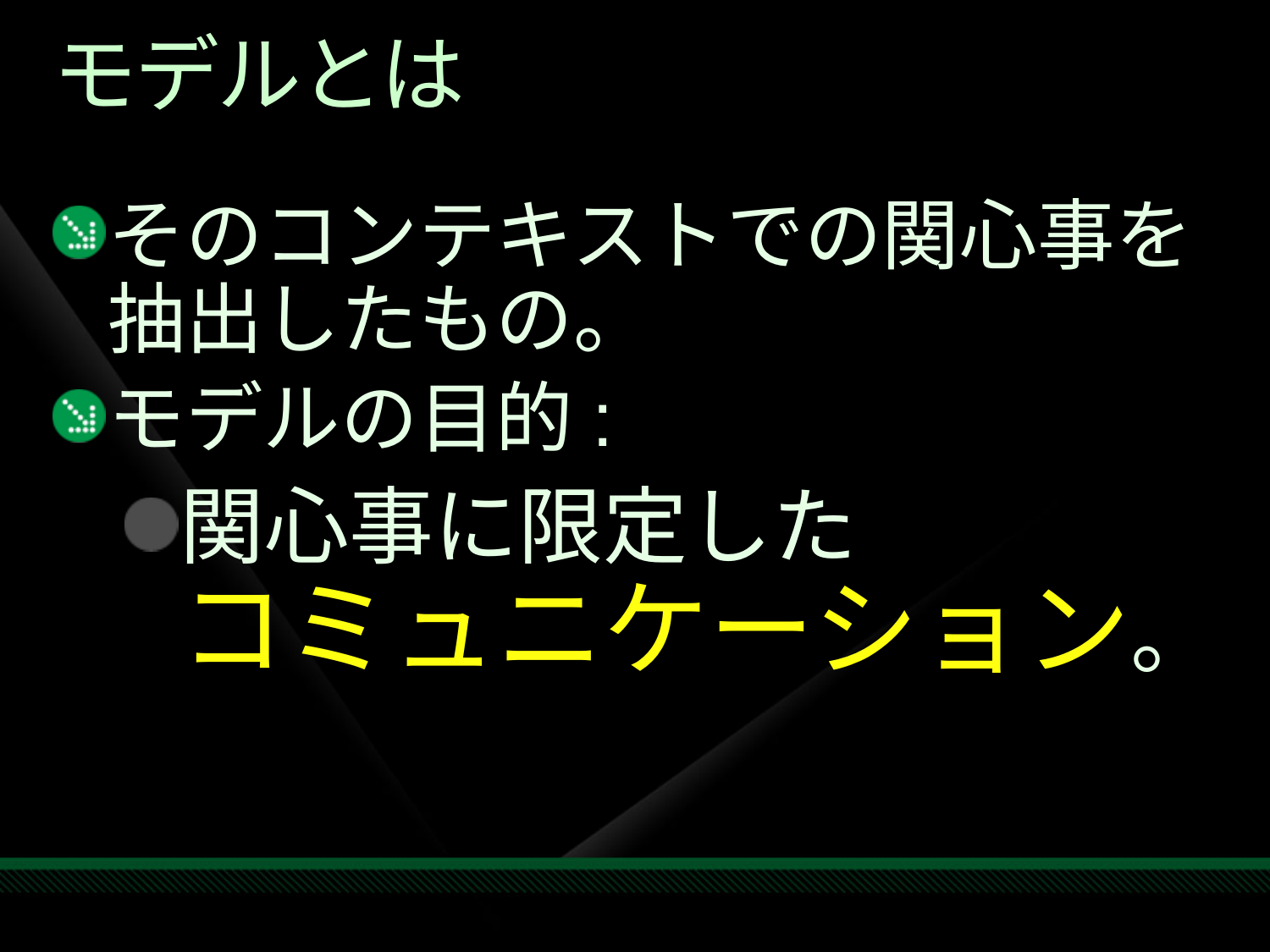

# モデルとは
そのコンテキストでの関心事を抽出したもの。
モデルの目的:
関心事に限定した
コミュニケーション。